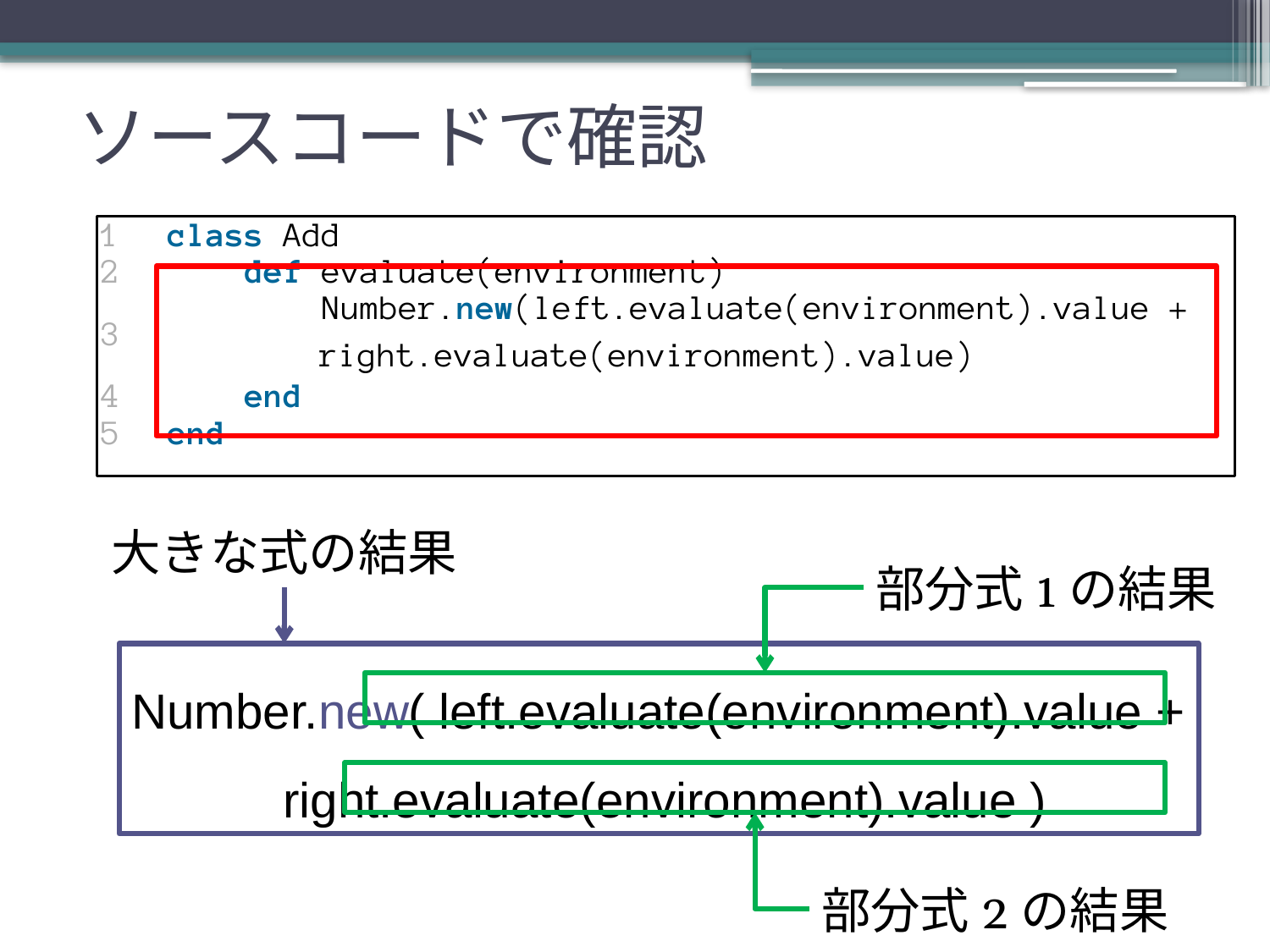

ソースコードで確認
| 1 | class Add |
| --- | --- |
| 2 | def evaluate(environment) |
| 3 | Number.new(left.evaluate(environment).value + 　　　　right.evaluate(environment).value) |
| 4 | end |
| 5 | end |

大きな式の結果
部分式1の結果
Number.new( left.evaluate(environment).value +
           right.evaluate(environment).value )

部分式2の結果